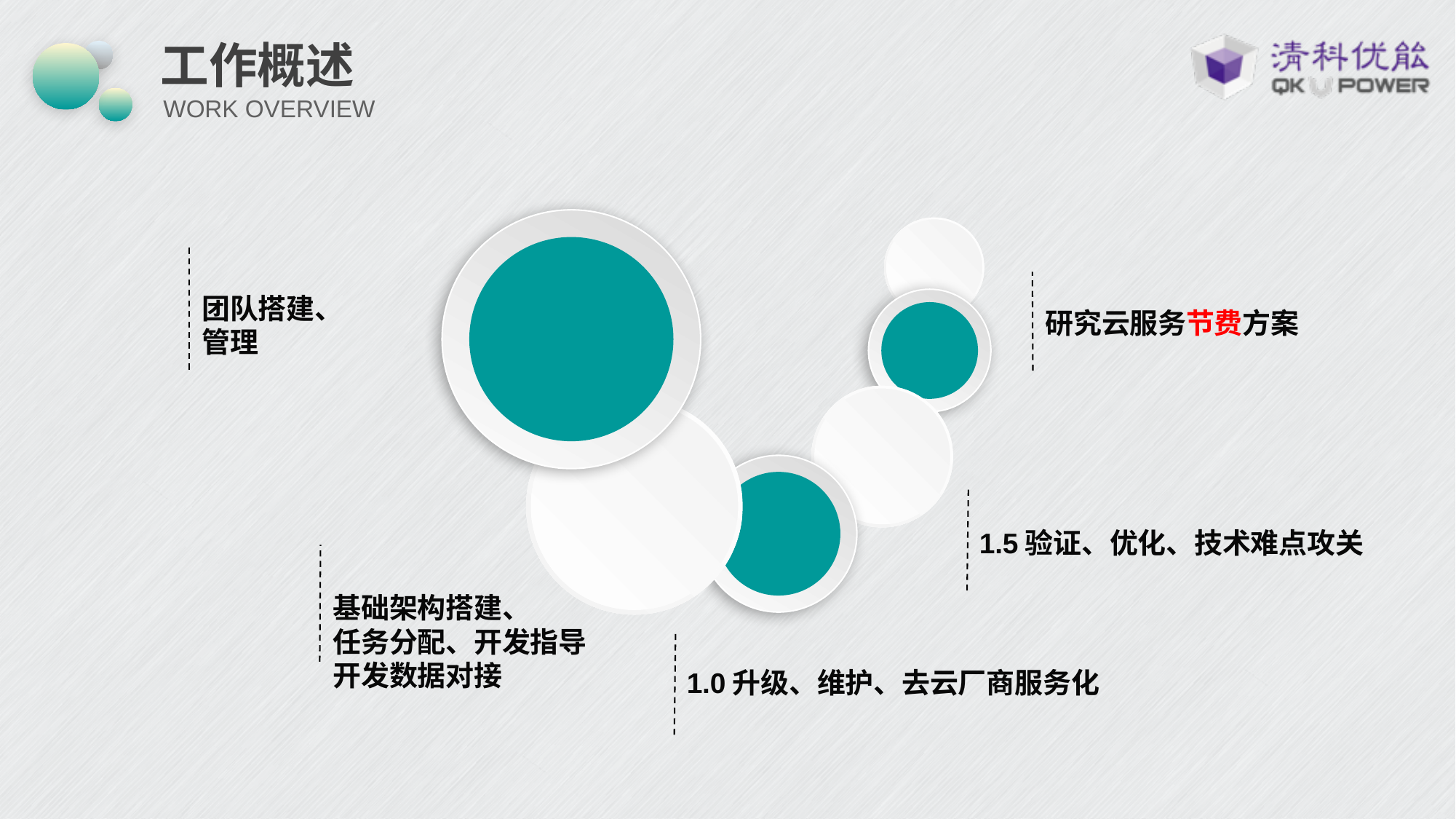

# 工作概述
WORK OVERVIEW

团队搭建、
管理

研究云服务节费方案

1.5验证、优化、技术难点攻关
基础架构搭建、
任务分配、开发指导
开发数据对接
1.0升级、维护、去云厂商服务化